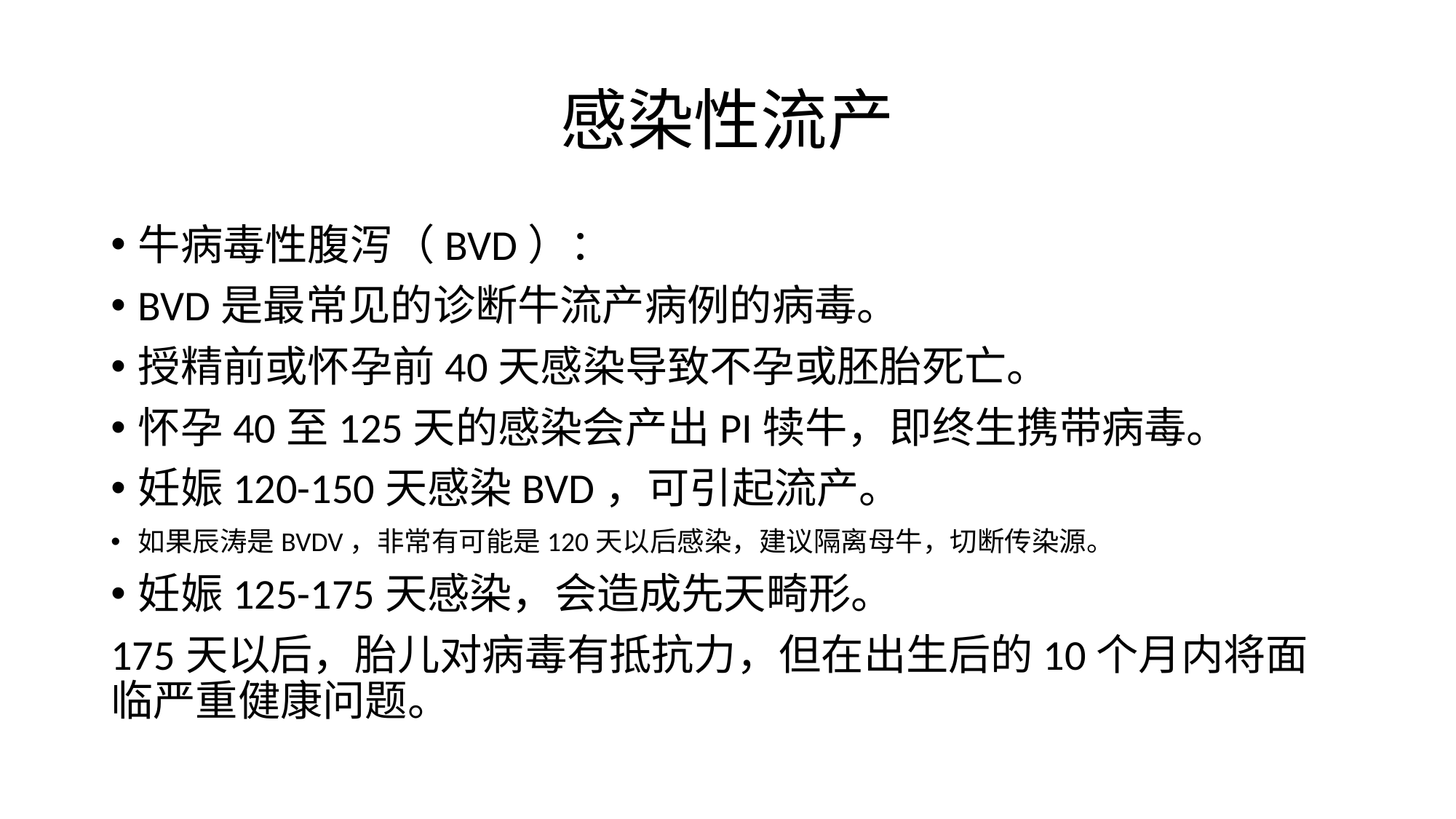

# 感染性流产
牛病毒性腹泻（BVD）：
BVD是最常见的诊断牛流产病例的病毒。
授精前或怀孕前40天感染导致不孕或胚胎死亡。
怀孕40至125天的感染会产出PI犊牛，即终生携带病毒。
妊娠120-150天感染BVD，可引起流产。
如果辰涛是BVDV，非常有可能是120天以后感染，建议隔离母牛，切断传染源。
妊娠125-175天感染，会造成先天畸形。
175天以后，胎儿对病毒有抵抗力，但在出生后的10个月内将面临严重健康问题。